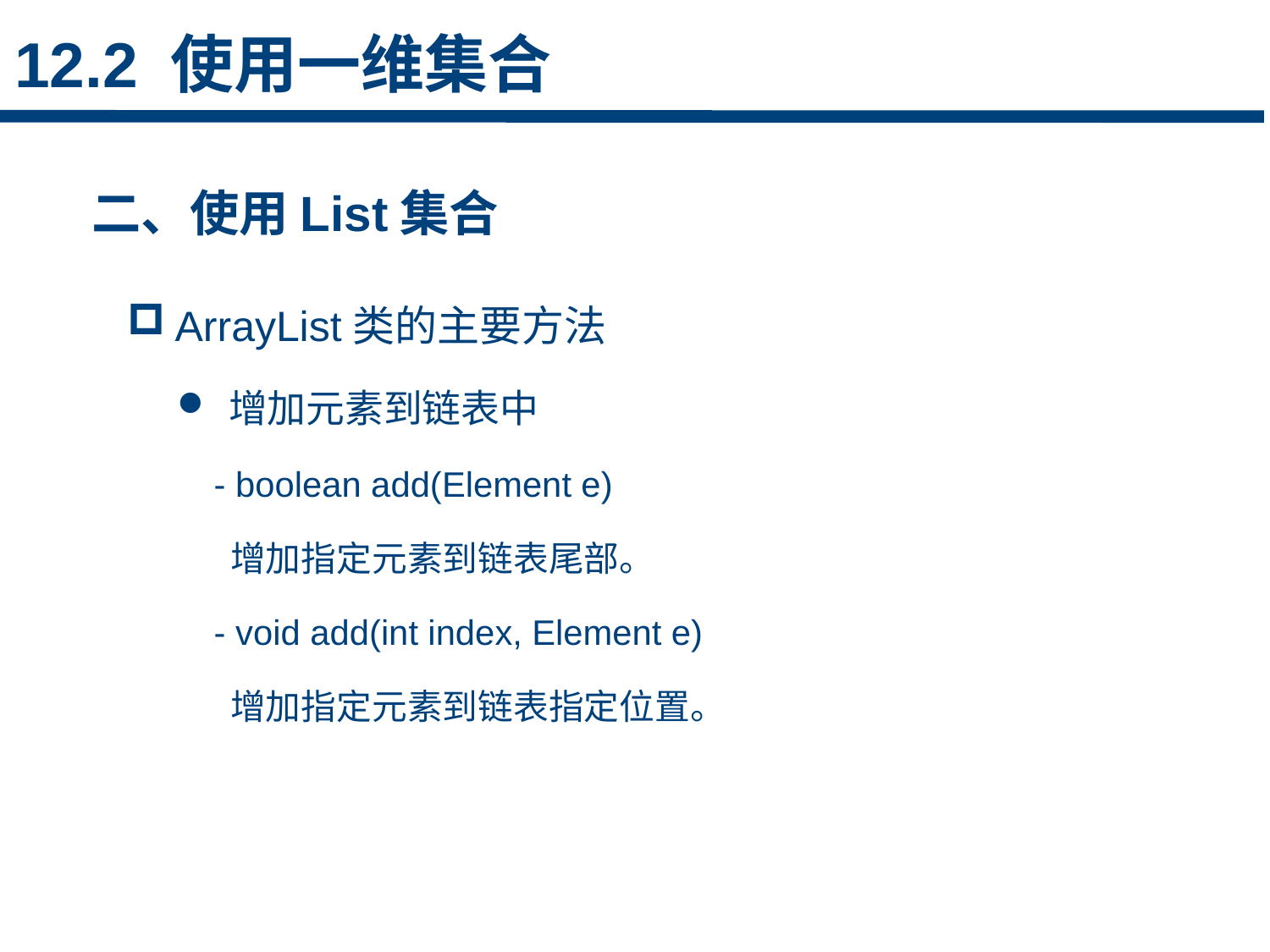

12.2 使用一维集合
二、使用List集合
ArrayList类的主要方法
 增加元素到链表中
    - boolean add(Element e)
      增加指定元素到链表尾部。
    - void add(int index, Element e)
      增加指定元素到链表指定位置。
点击添加文本
点击添加文本
点击添加文本
点击添加文本